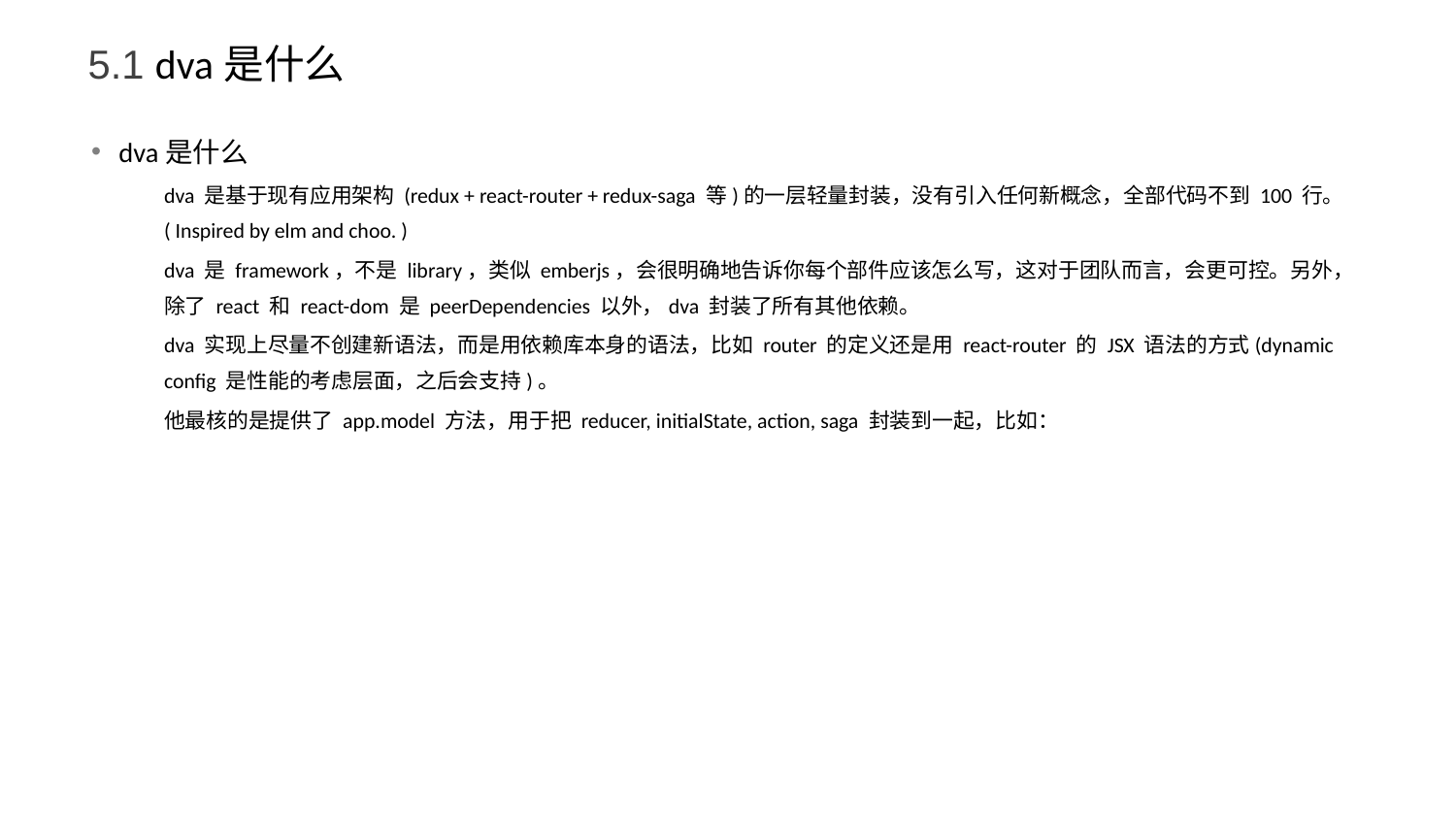

5.1 dva是什么
dva是什么
dva 是基于现有应用架构 (redux + react-router + redux-saga 等)的一层轻量封装，没有引入任何新概念，全部代码不到 100 行。( Inspired by elm and choo. )
dva 是 framework，不是 library，类似 emberjs，会很明确地告诉你每个部件应该怎么写，这对于团队而言，会更可控。另外，除了 react 和 react-dom 是 peerDependencies 以外，dva 封装了所有其他依赖。
dva 实现上尽量不创建新语法，而是用依赖库本身的语法，比如 router 的定义还是用 react-router 的 JSX 语法的方式(dynamic config 是性能的考虑层面，之后会支持)。
他最核的是提供了 app.model 方法，用于把 reducer, initialState, action, saga 封装到一起，比如：